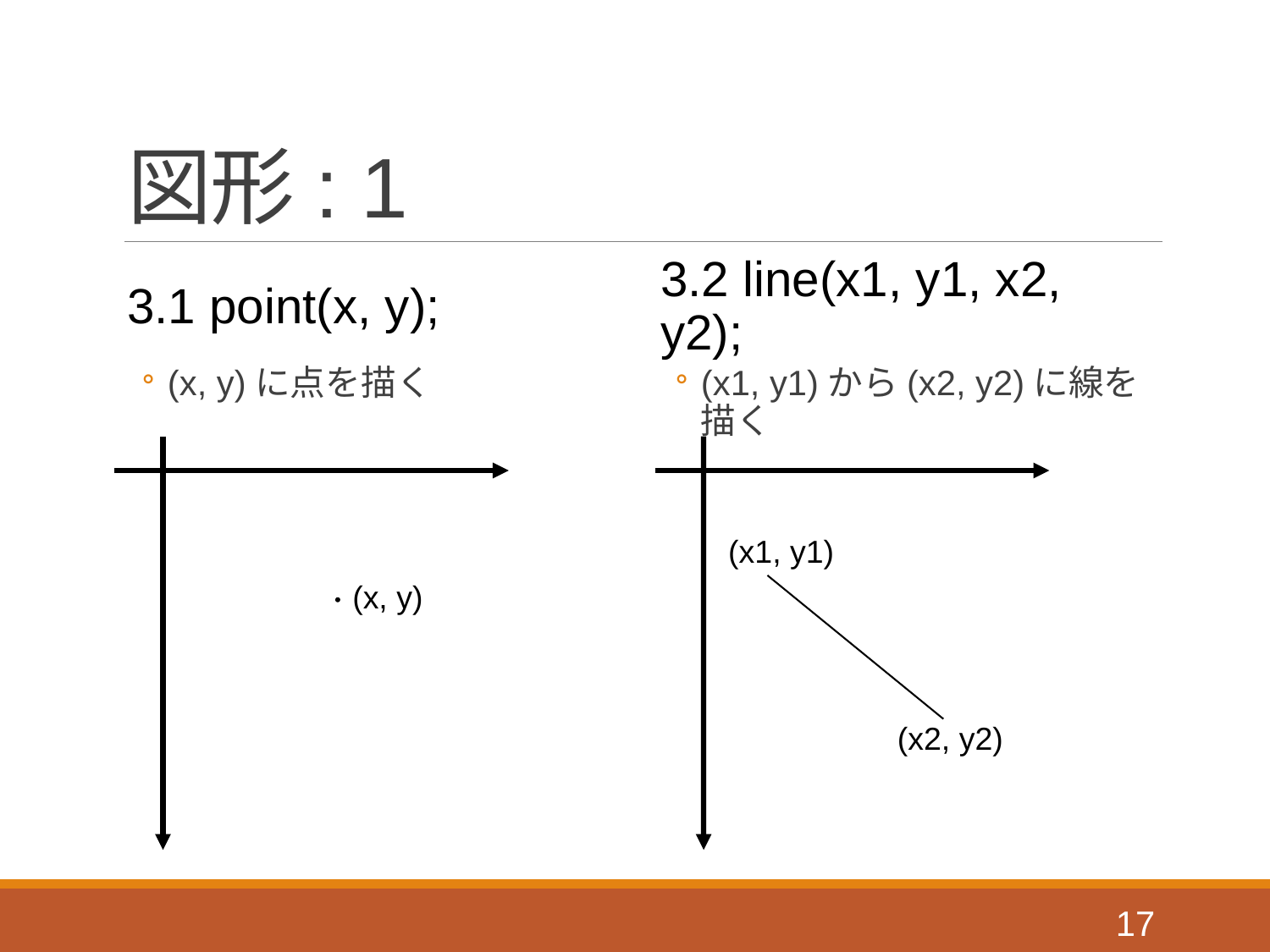

# 図形: 1
3.1 point(x, y);
3.2 line(x1, y1, x2, y2);
(x, y)に点を描く
(x1, y1)から(x2, y2)に線を描く
(x1, y1)
(x, y)

(x2, y2)
17